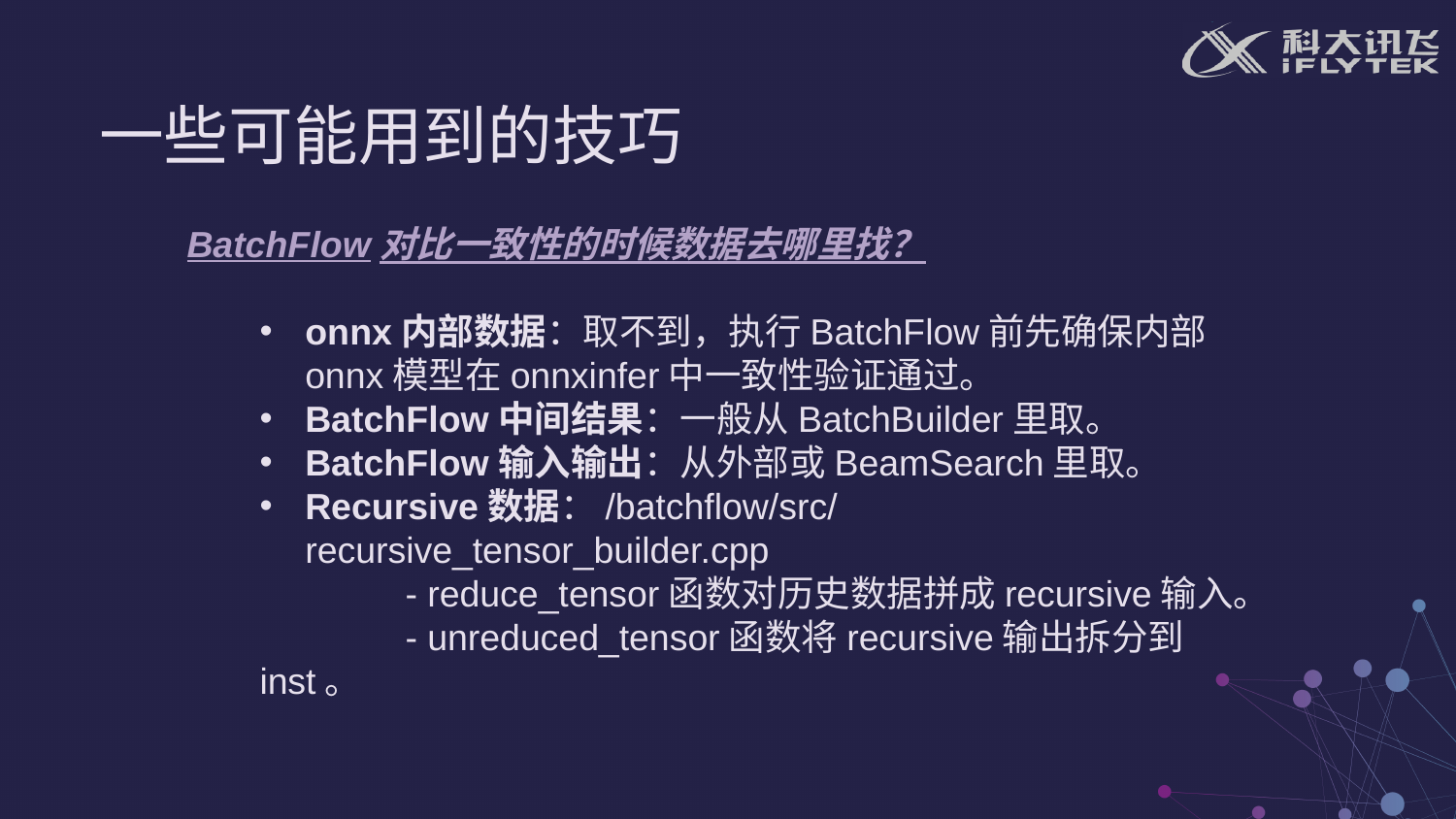

一些可能用到的技巧
BatchFlow对比一致性的时候数据去哪里找？

onnx内部数据：取不到，执行BatchFlow前先确保内部onnx模型在onnxinfer中一致性验证通过。
BatchFlow中间结果：一般从BatchBuilder里取。
BatchFlow输入输出：从外部或BeamSearch里取。
Recursive数据：/batchflow/src/recursive_tensor_builder.cpp
	- reduce_tensor函数对历史数据拼成recursive输入。
     	- unreduced_tensor函数将recursive输出拆分到inst。